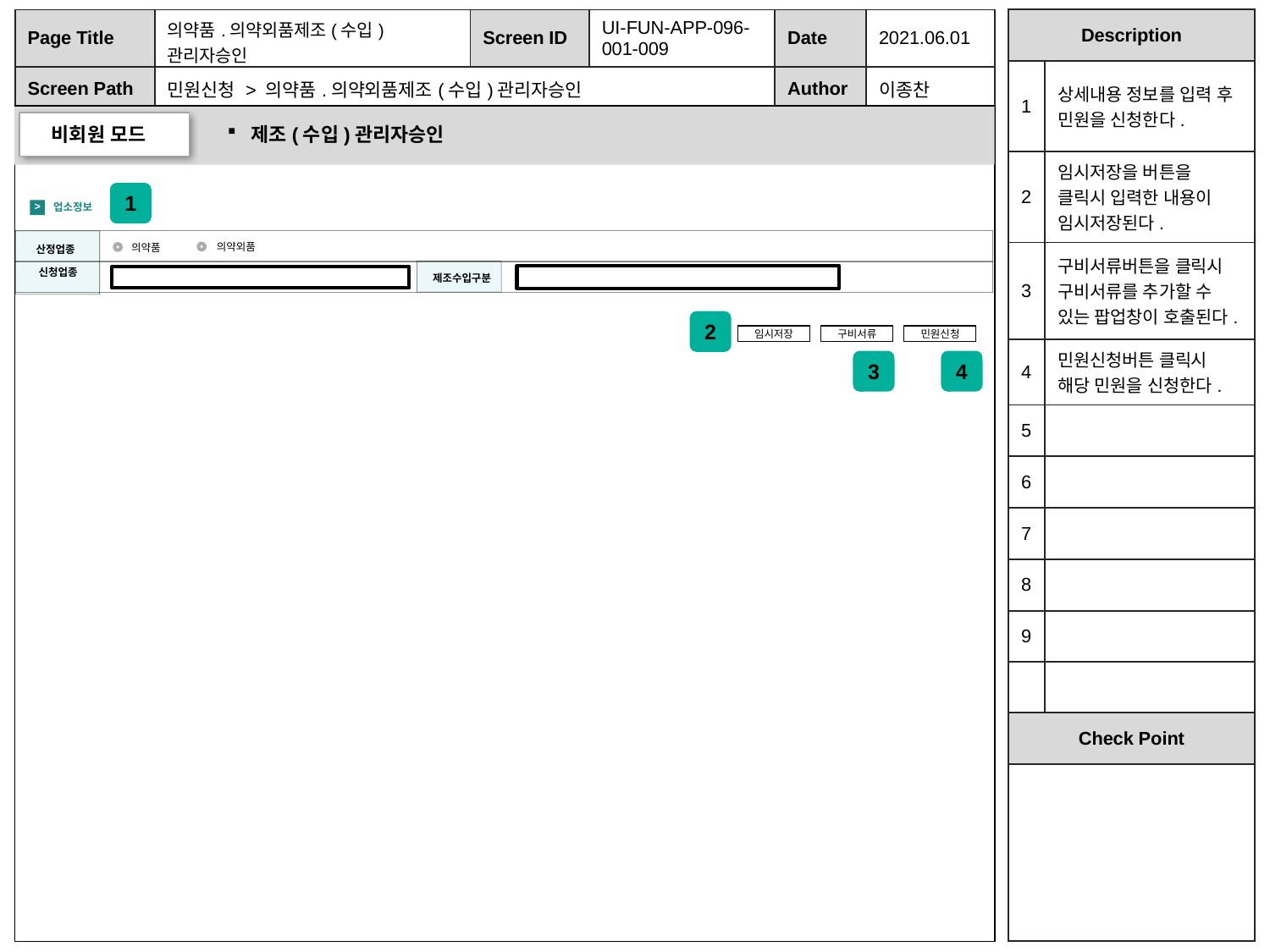

| Description |  |
| --- | --- |
| 1 | 상세내용 정보를 입력 후 민원을 신청한다. |
| 2 | 임시저장을 버튼을 클릭시 입력한 내용이 임시저장된다. |
| 3 | 구비서류버튼을 클릭시 구비서류를 추가할 수 있는 팝업창이 호출된다. |
| 4 | 민원신청버튼 클릭시 해당 민원을 신청한다. |
| 5 |  |
| 6 |  |
| 7 |  |
| 8 |  |
| 9 |  |
|  |  |
| Check Point |  |
|  |  |
| Page Title | 의약품.의약외품제조(수입)관리자승인 | Screen ID | UI-FUN-APP-096-001-009 | Date | 2021.06.01 |
| --- | --- | --- | --- | --- | --- |
| Screen Path | 민원신청 > 의약품.의약외품제조(수입)관리자승인 |  |  | Author | 이종찬 |

비회원 모드
제조(수입)관리자승인
1
업소정보
>

의약외품

의약품

산정업종
신청업종

제조수입구분

2
임시저장
구비서류
민원신청
3
4